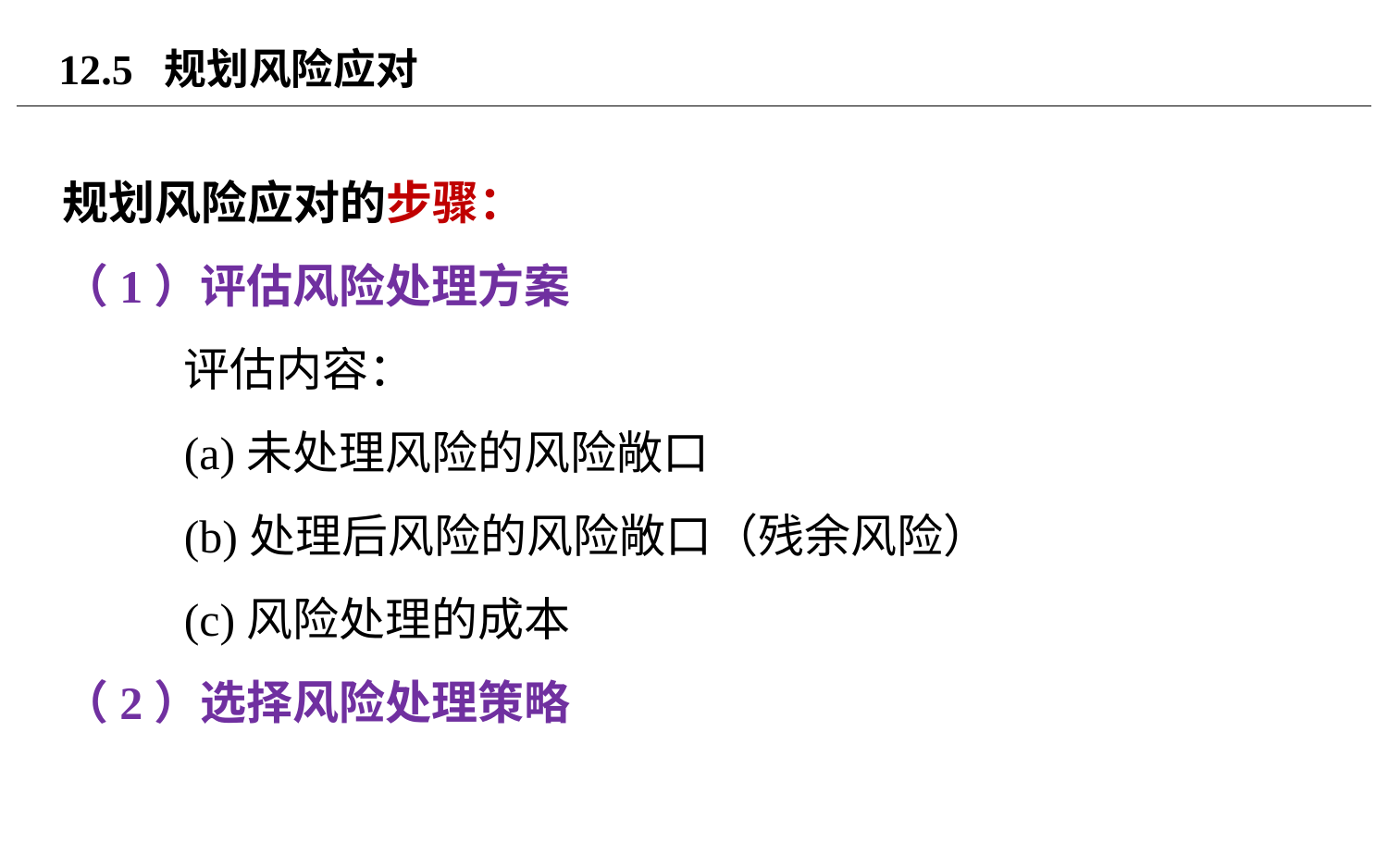

# 12.5  规划风险应对
规划风险应对的步骤：
（1）评估风险处理方案
评估内容：
(a)未处理风险的风险敞口
(b)处理后风险的风险敞口（残余风险）
(c)风险处理的成本
（2）选择风险处理策略